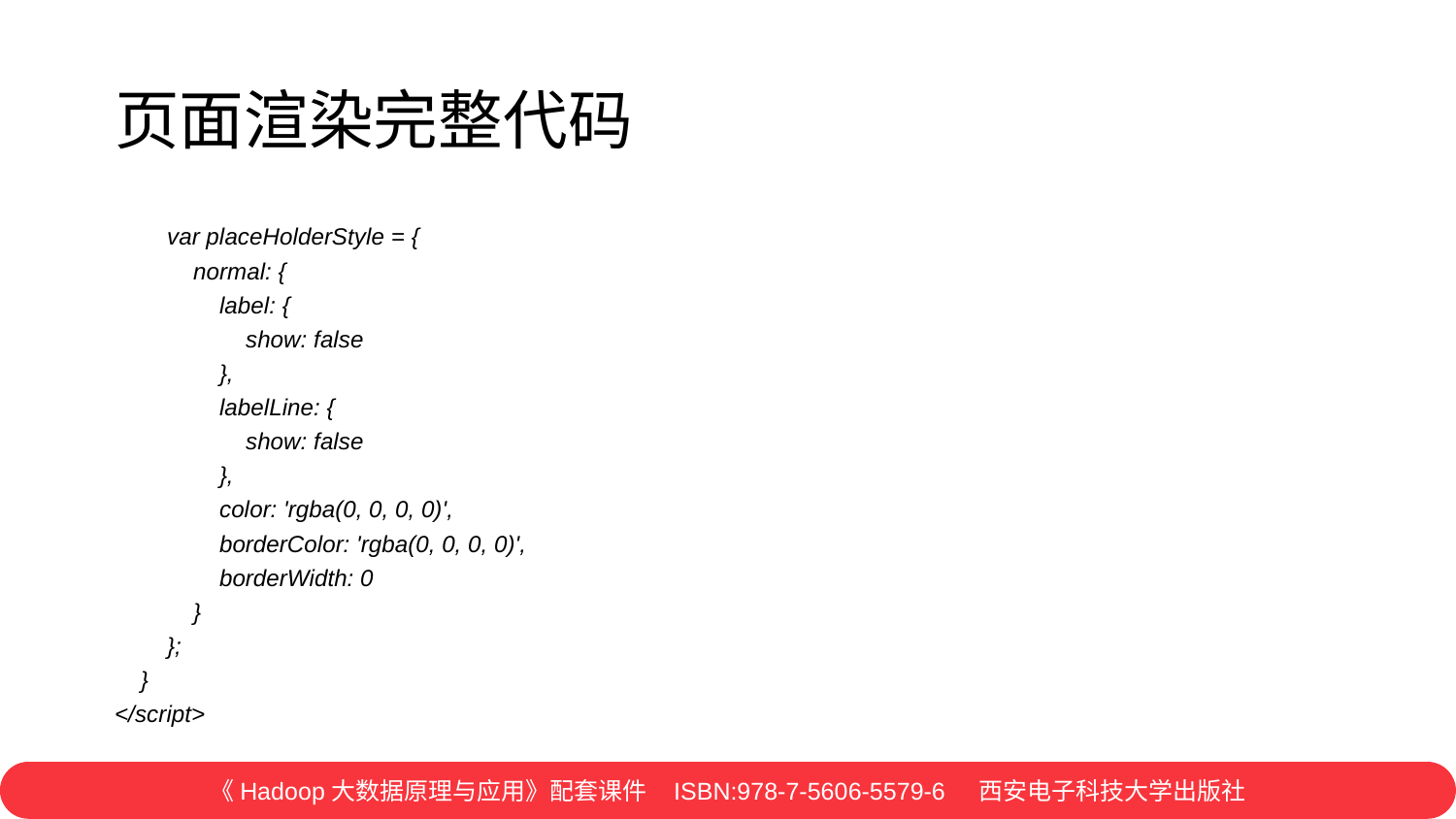

# 页面渲染完整代码
        var placeHolderStyle = {
            normal: {
                label: {
                    show: false
                },
                labelLine: {
                    show: false
                },
                color: 'rgba(0, 0, 0, 0)',
                borderColor: 'rgba(0, 0, 0, 0)',
                borderWidth: 0
            }
        };
    }
</script>